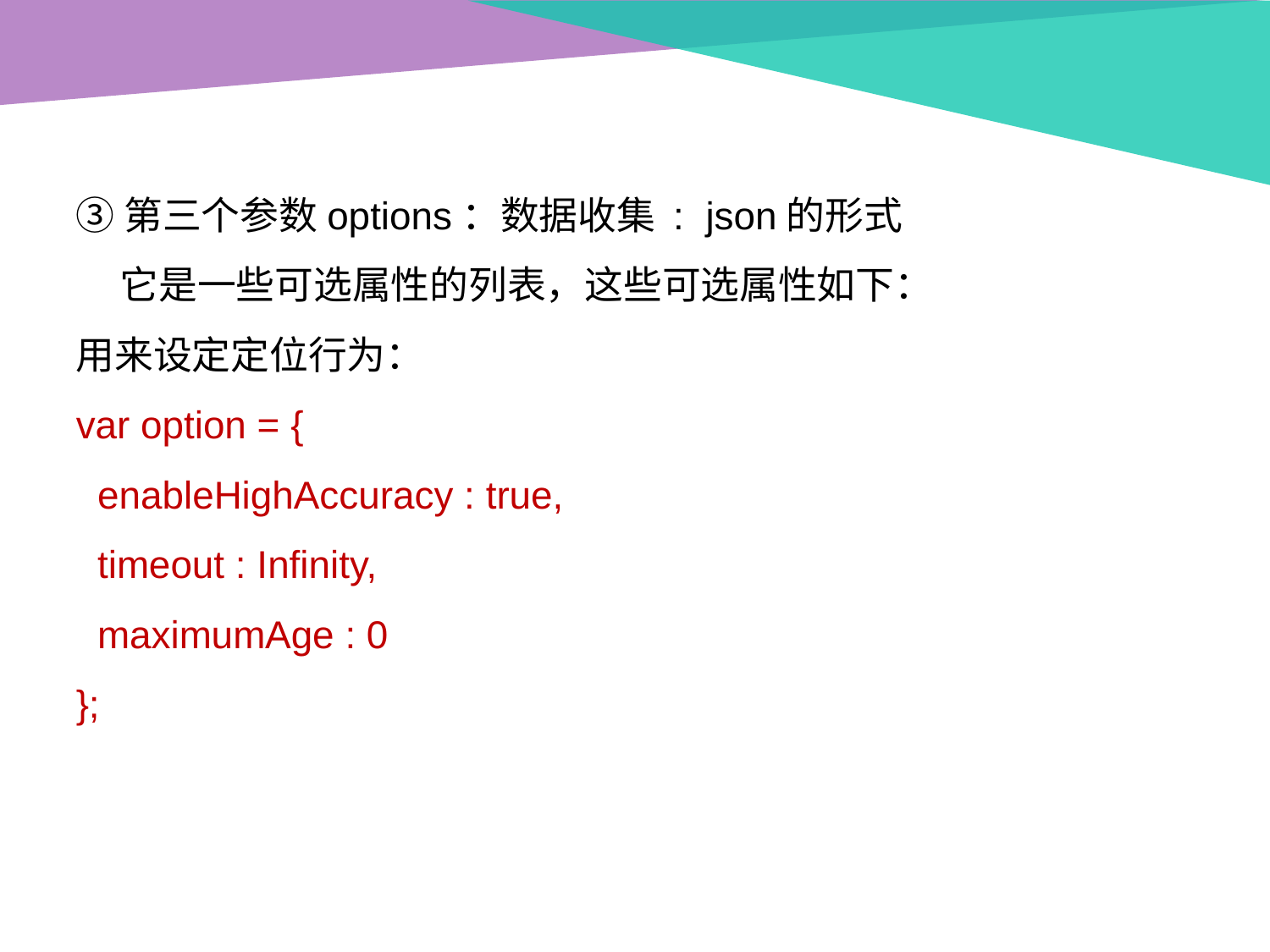

③第三个参数options：数据收集 :  json的形式
    它是一些可选属性的列表，这些可选属性如下：
用来设定定位行为：
var option = {
  enableHighAccuracy : true,
  timeout : Infinity,
  maximumAge : 0
};